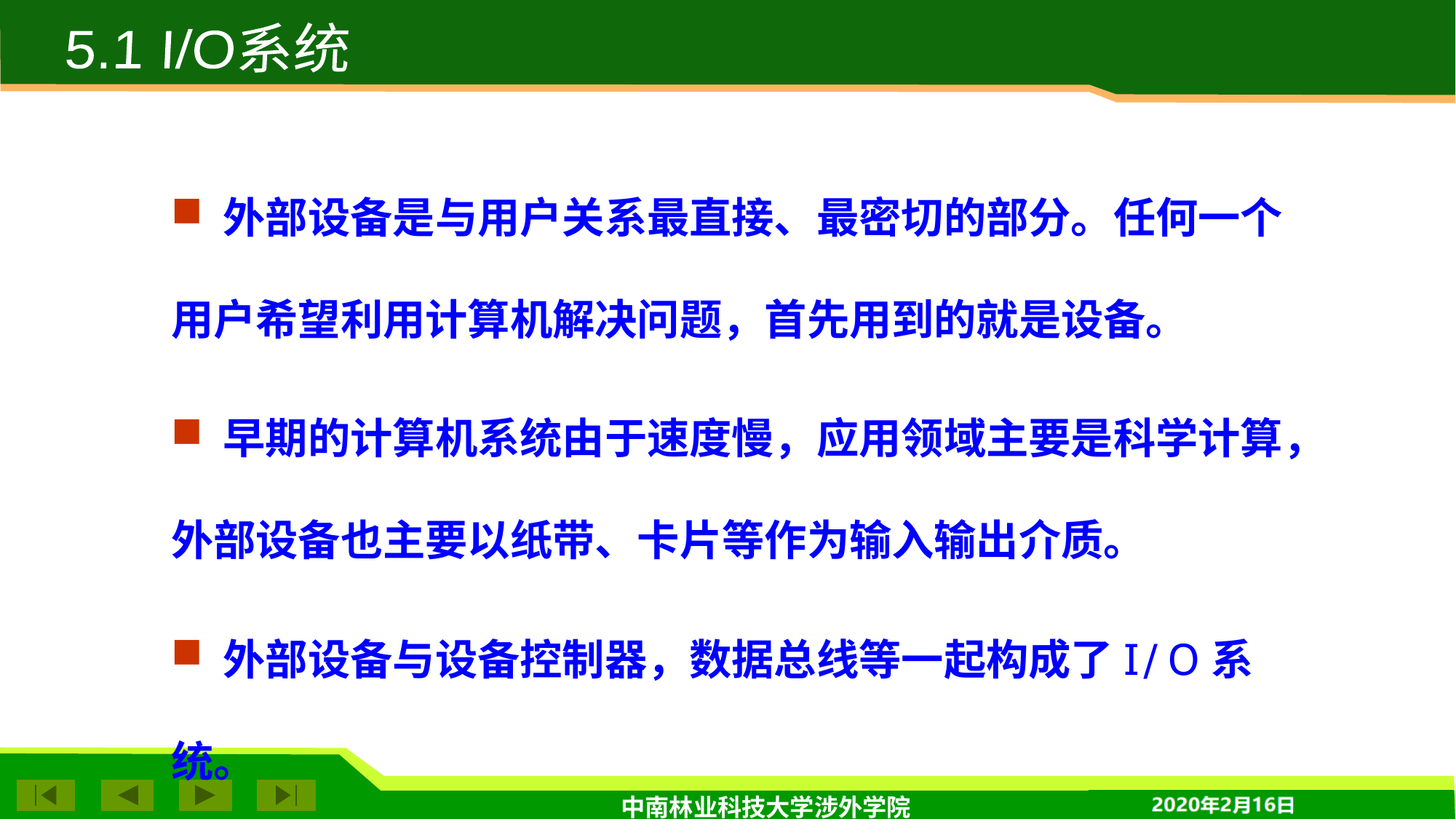

5.1 I/O系统
 外部设备是与用户关系最直接、最密切的部分。任何一个用户希望利用计算机解决问题，首先用到的就是设备。
 早期的计算机系统由于速度慢，应用领域主要是科学计算，外部设备也主要以纸带、卡片等作为输入输出介质。
 外部设备与设备控制器，数据总线等一起构成了I/O系统。